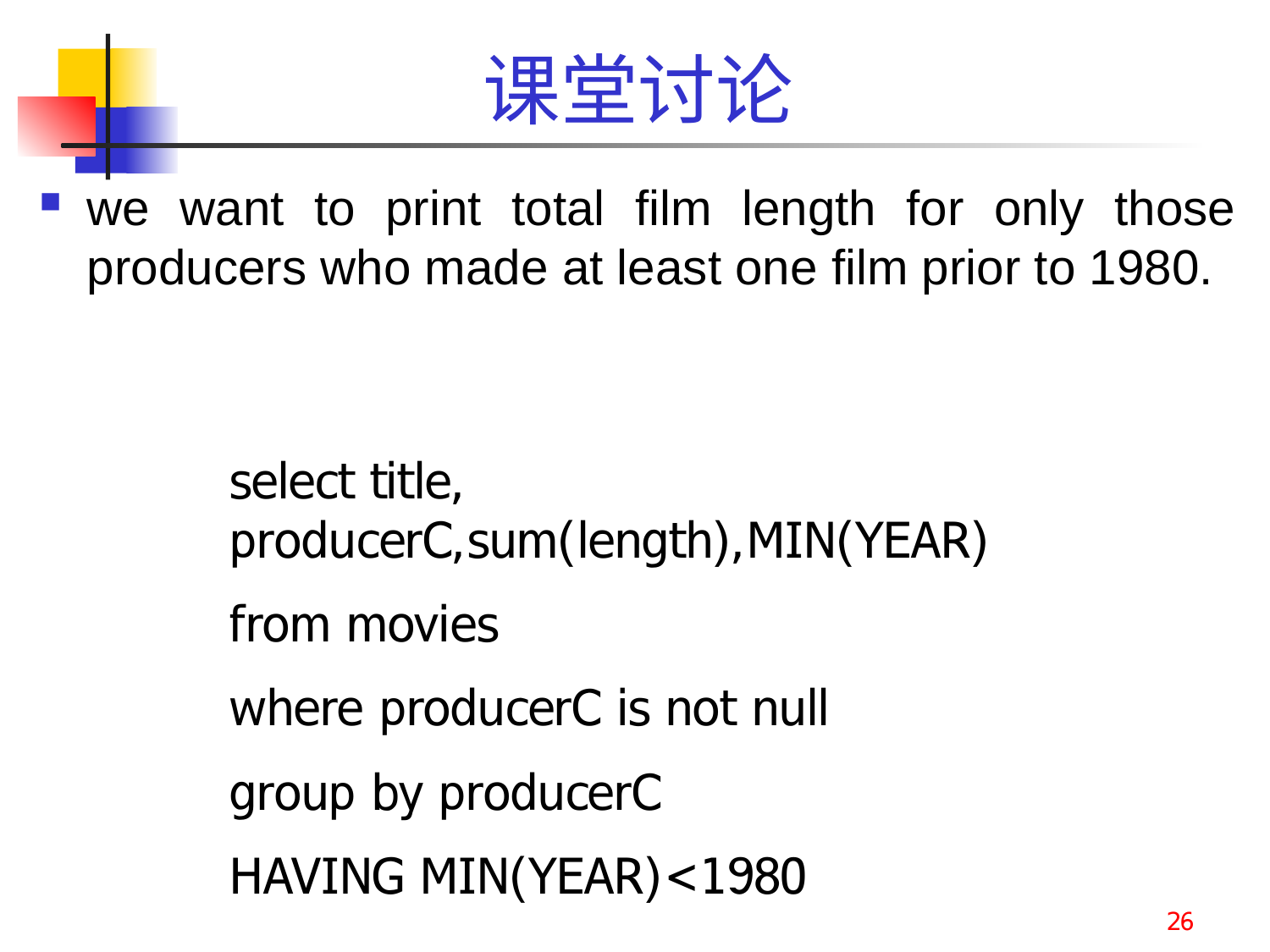

# 课堂讨论
we want to print total film length for only those producers who made at least one film prior to 1980.
select title, producerC,sum(length),MIN(YEAR)
from movies
where producerC is not null
group by producerC
HAVING MIN(YEAR)<1980
26